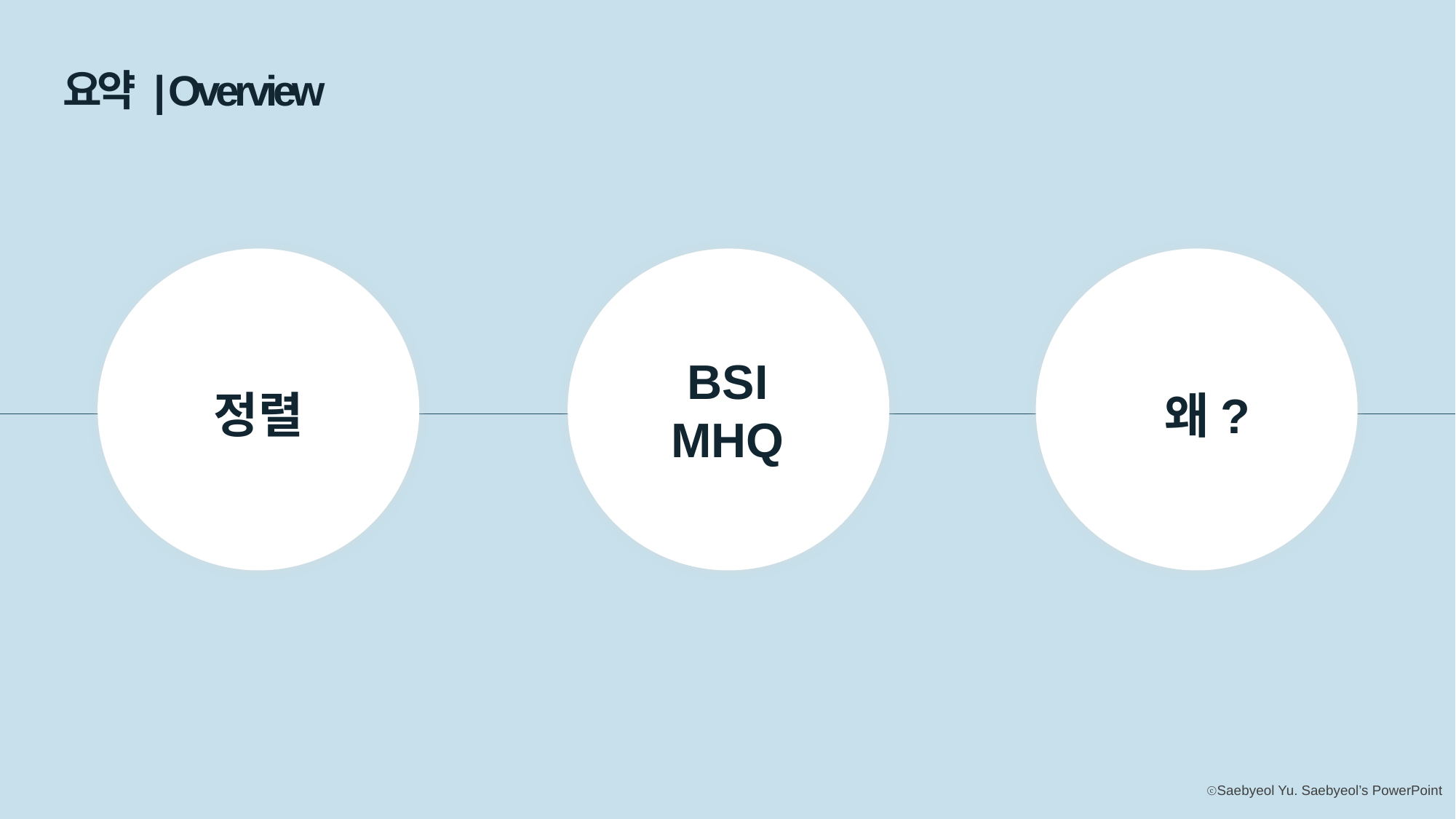

요약 | Overview

BSI
MHQ

정렬
왜?